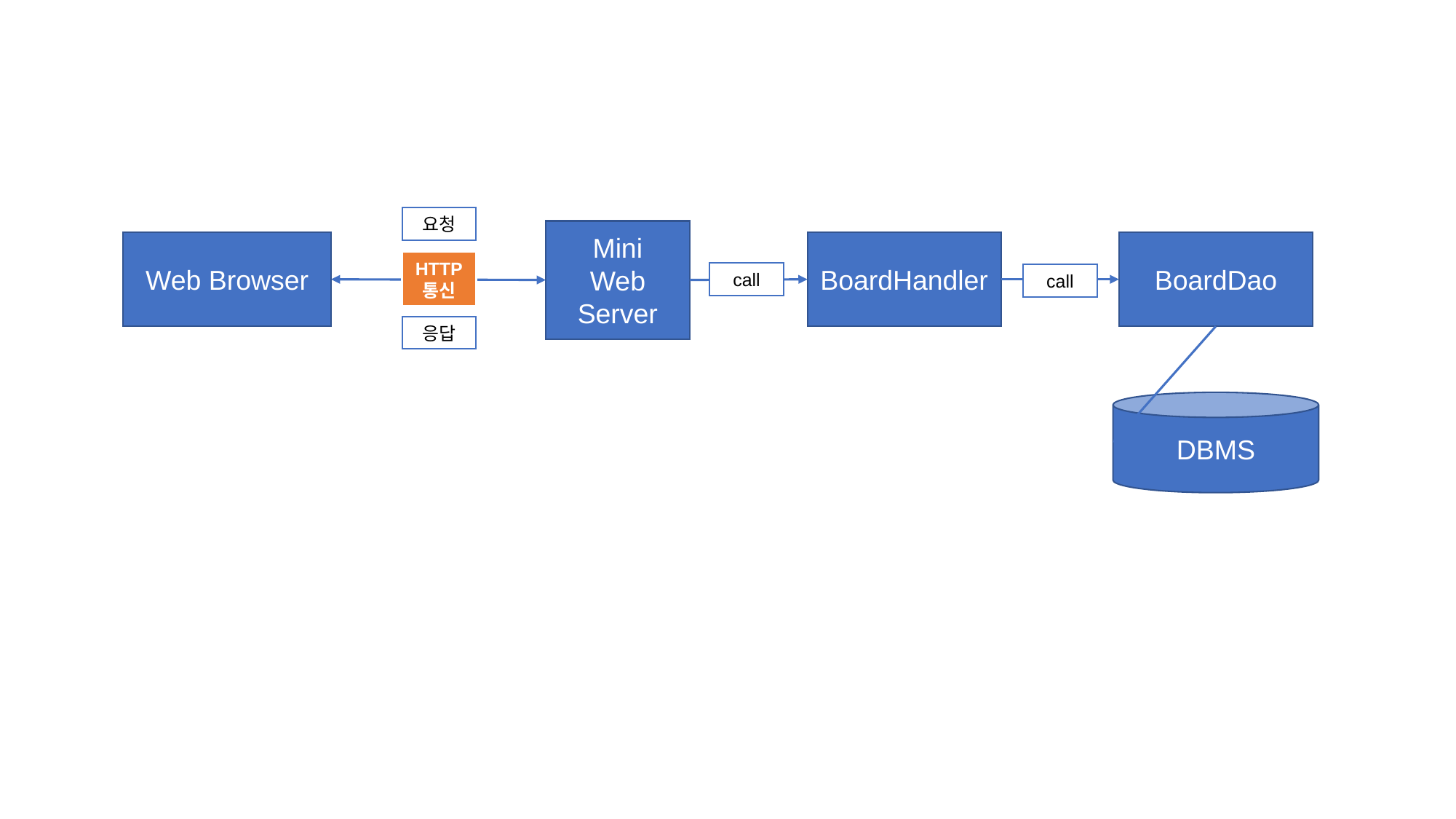

요청
Mini
Web
Server
BoardHandler
BoardDao
Web Browser
HTTP
통신
call
call
응답
DBMS